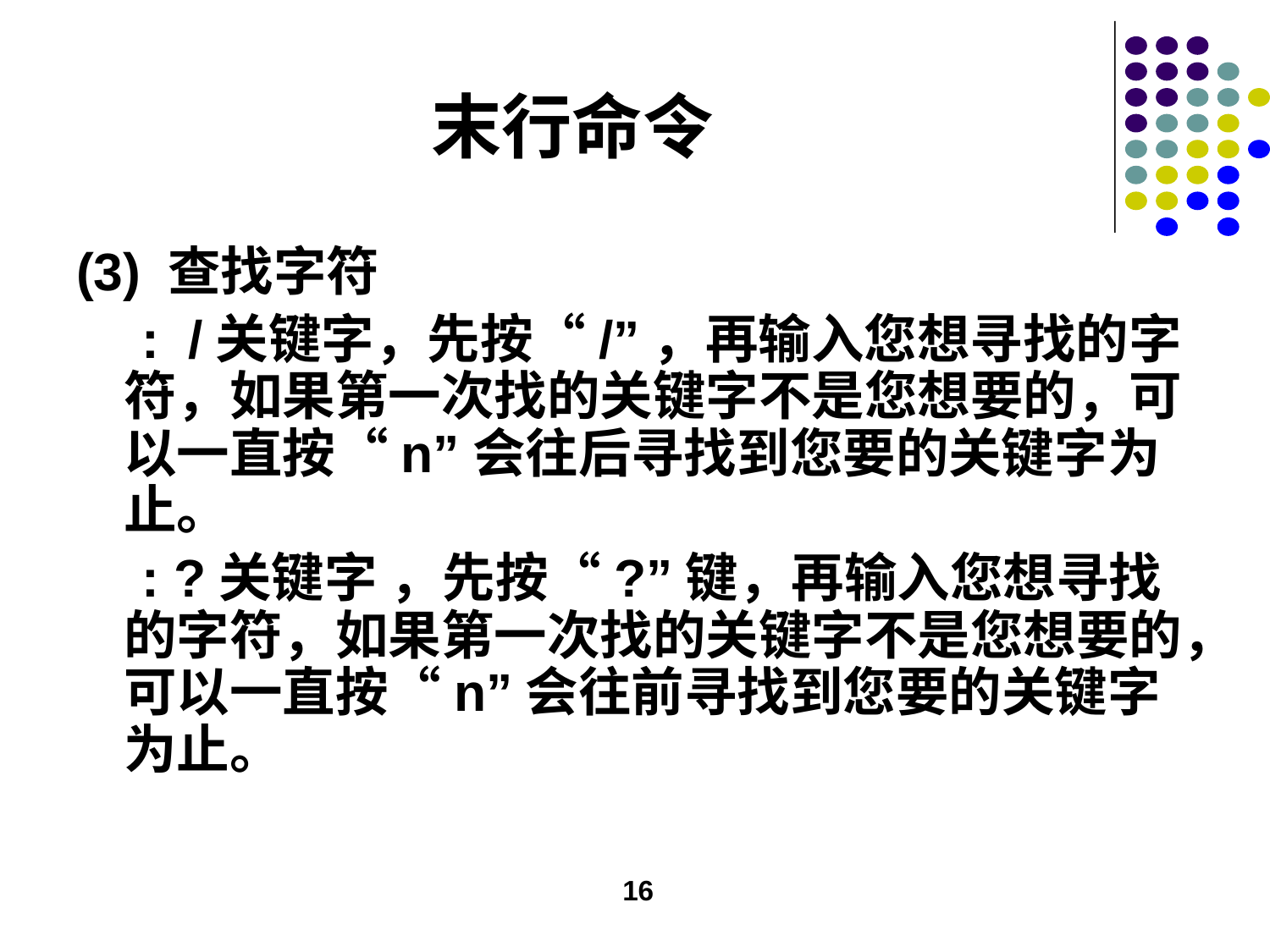

# 末行命令
(3) 查找字符
　:  /关键字，先按“/”，再输入您想寻找的字符，如果第一次找的关键字不是您想要的，可以一直按“n”会往后寻找到您要的关键字为止。
　: ?关键字 ，先按“?”键，再输入您想寻找的字符，如果第一次找的关键字不是您想要的，可以一直按“n”会往前寻找到您要的关键字为止。

16